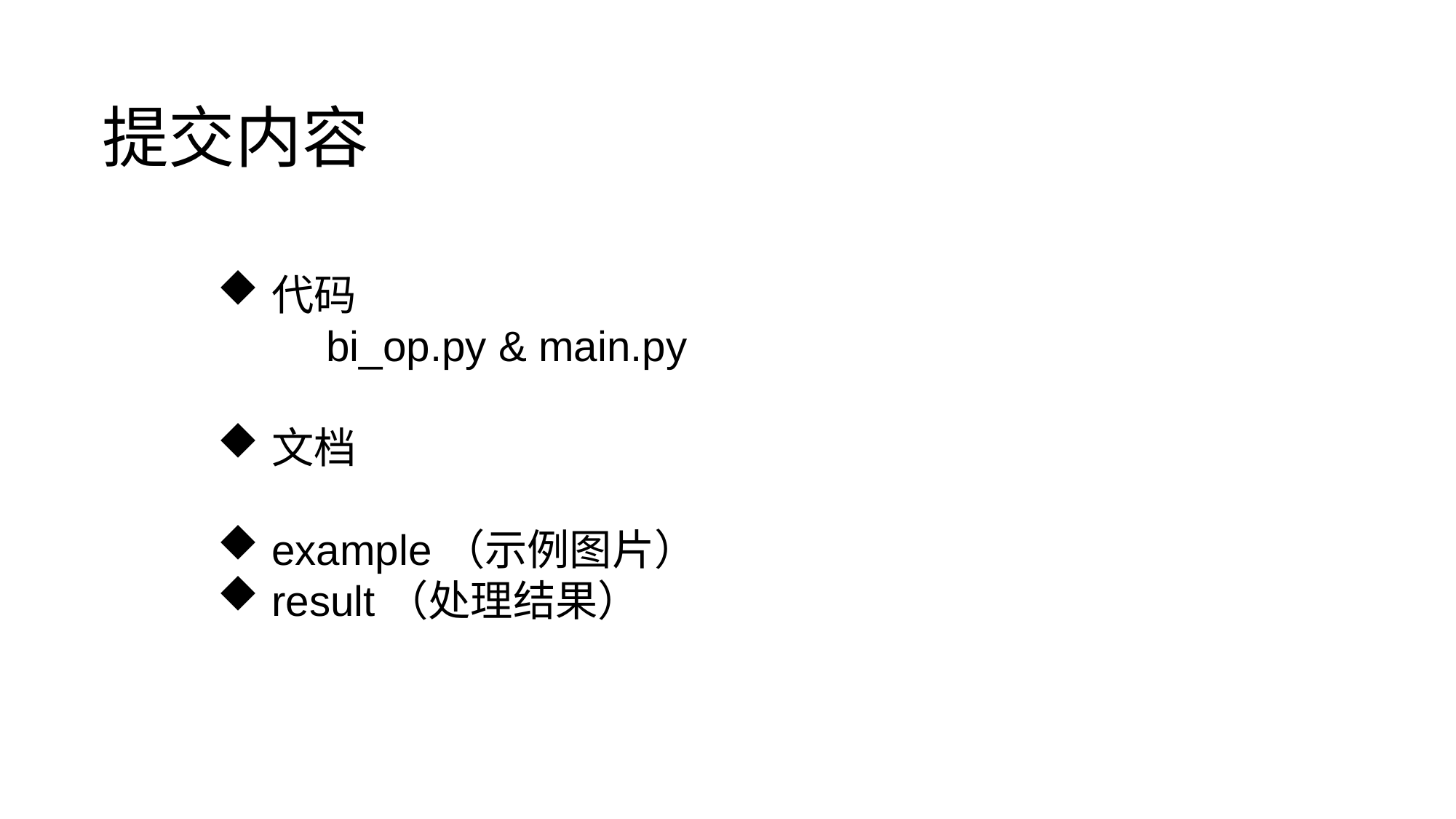

提交内容
代码
	bi_op.py & main.py

文档

example（示例图片）
result（处理结果）